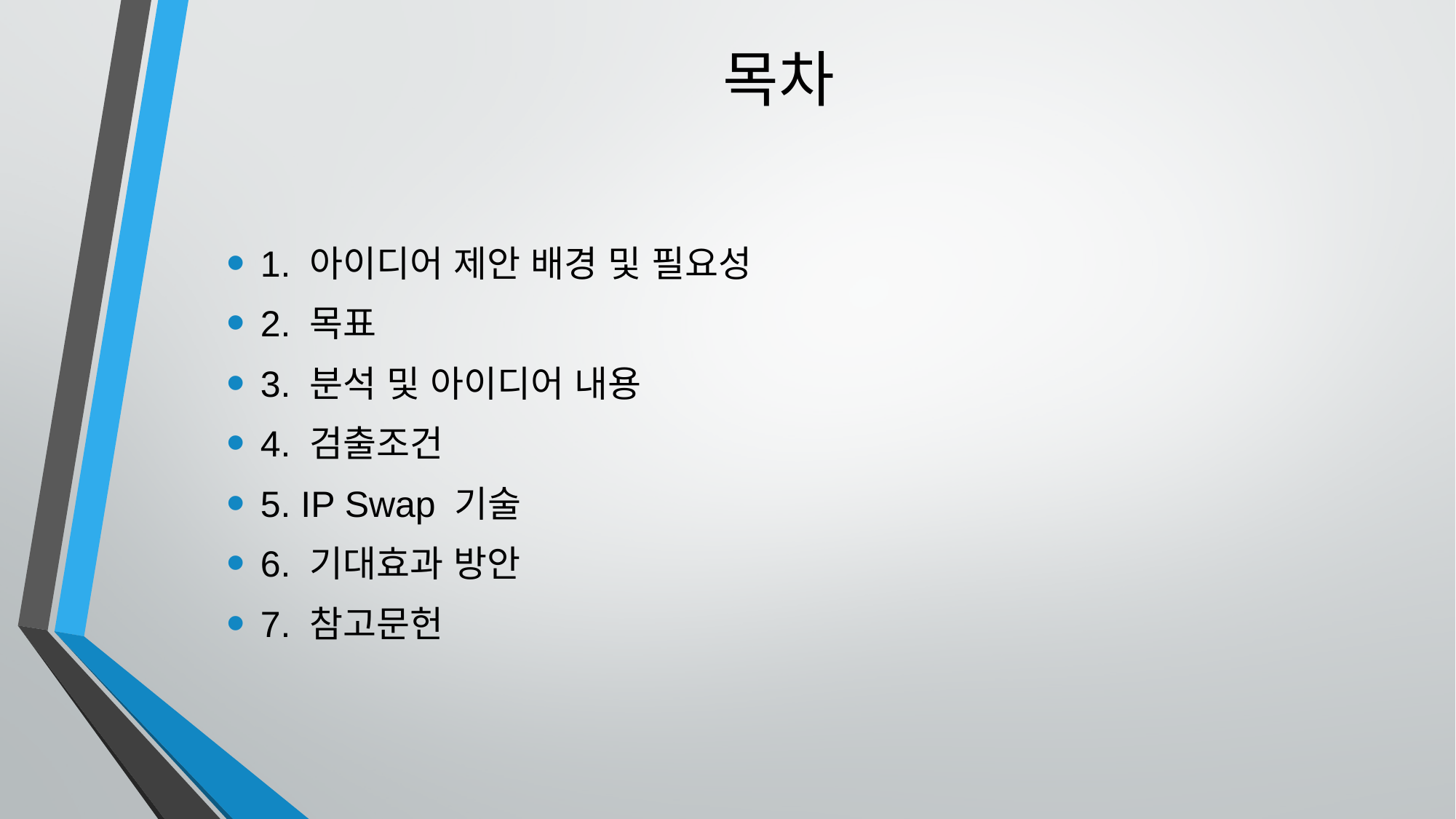

# 목차
1. 아이디어 제안 배경 및 필요성
2. 목표
3. 분석 및 아이디어 내용
4. 검출조건
5. IP Swap 기술
6. 기대효과 방안
7. 참고문헌